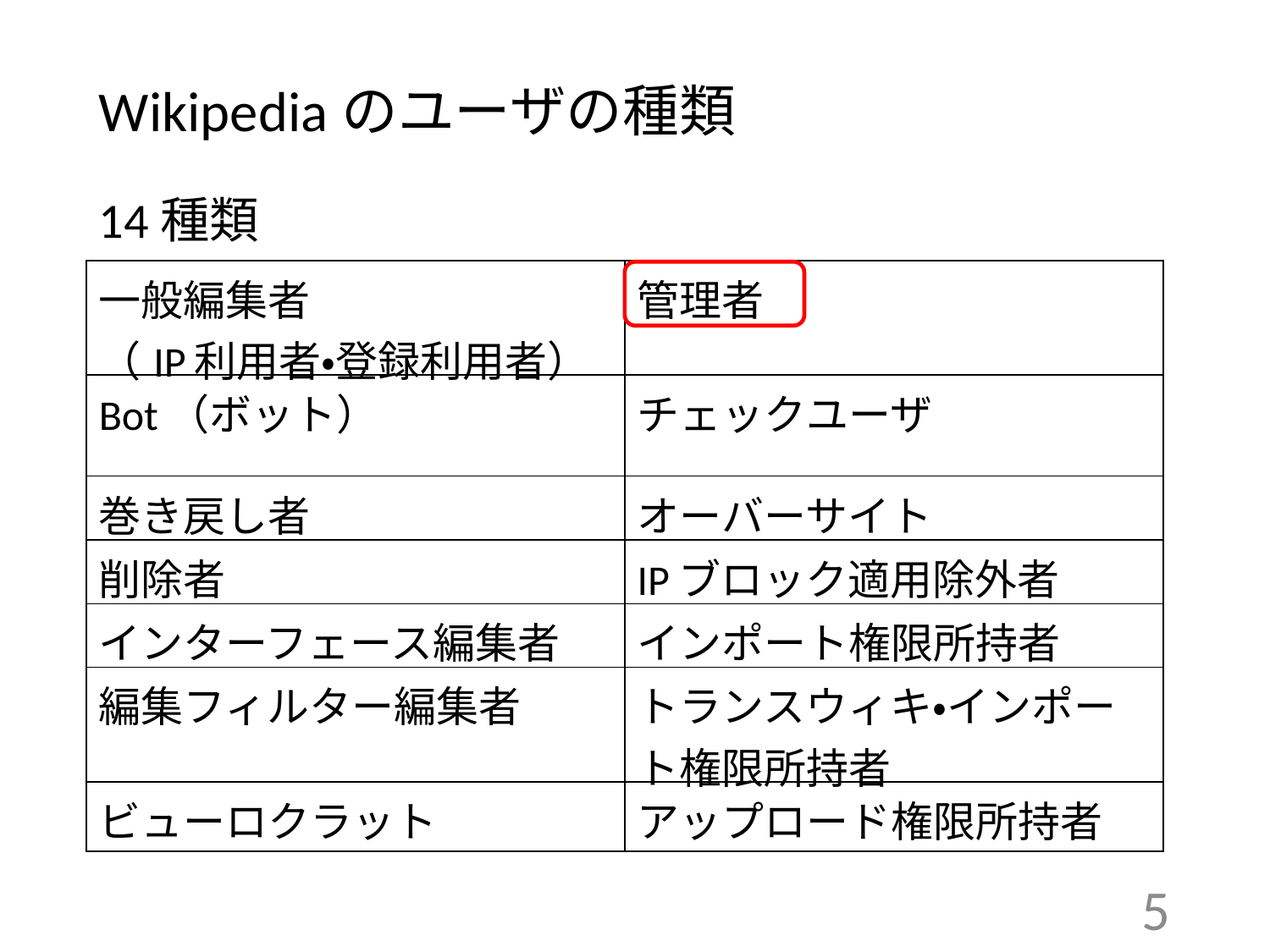

Wikipediaのユーザの種類
14種類
| 一般編集者 （IP利用者・登録利用者） | 管理者 |
| --- | --- |
| Bot（ボット） | チェックユーザ |
| 巻き戻し者 | オーバーサイト |
| 削除者 | IPブロック適用除外者 |
| インターフェース編集者 | インポート権限所持者 |
| 編集フィルター編集者 | トランスウィキ・インポート権限所持者 |
| ビューロクラット | アップロード権限所持者 |

5